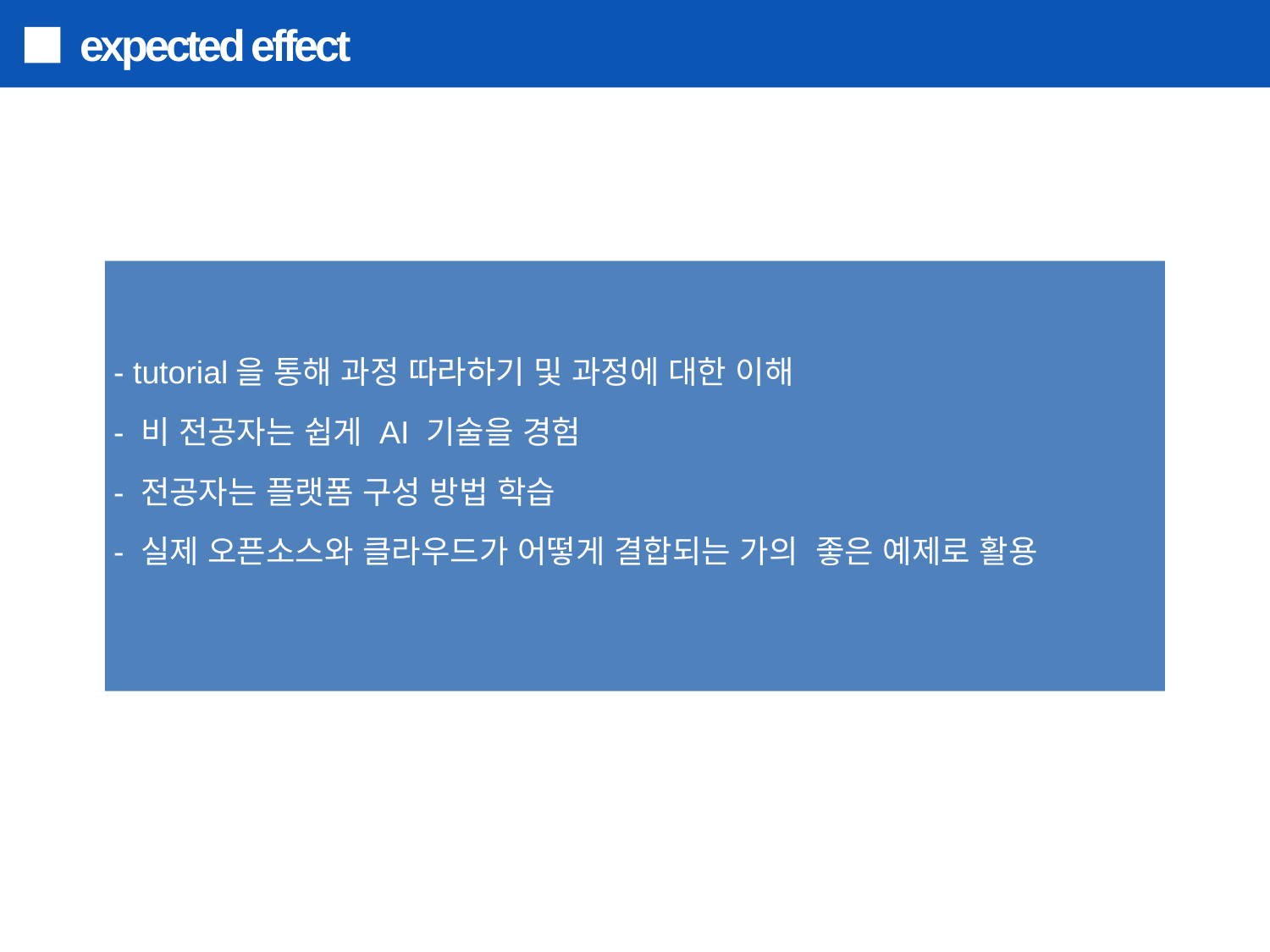

expected effect

- tutorial을 통해 과정 따라하기 및 과정에 대한 이해
- 비 전공자는 쉽게 AI 기술을 경험
- 전공자는 플랫폼 구성 방법 학습
- 실제 오픈소스와 클라우드가 어떻게 결합되는 가의  좋은 예제로 활용